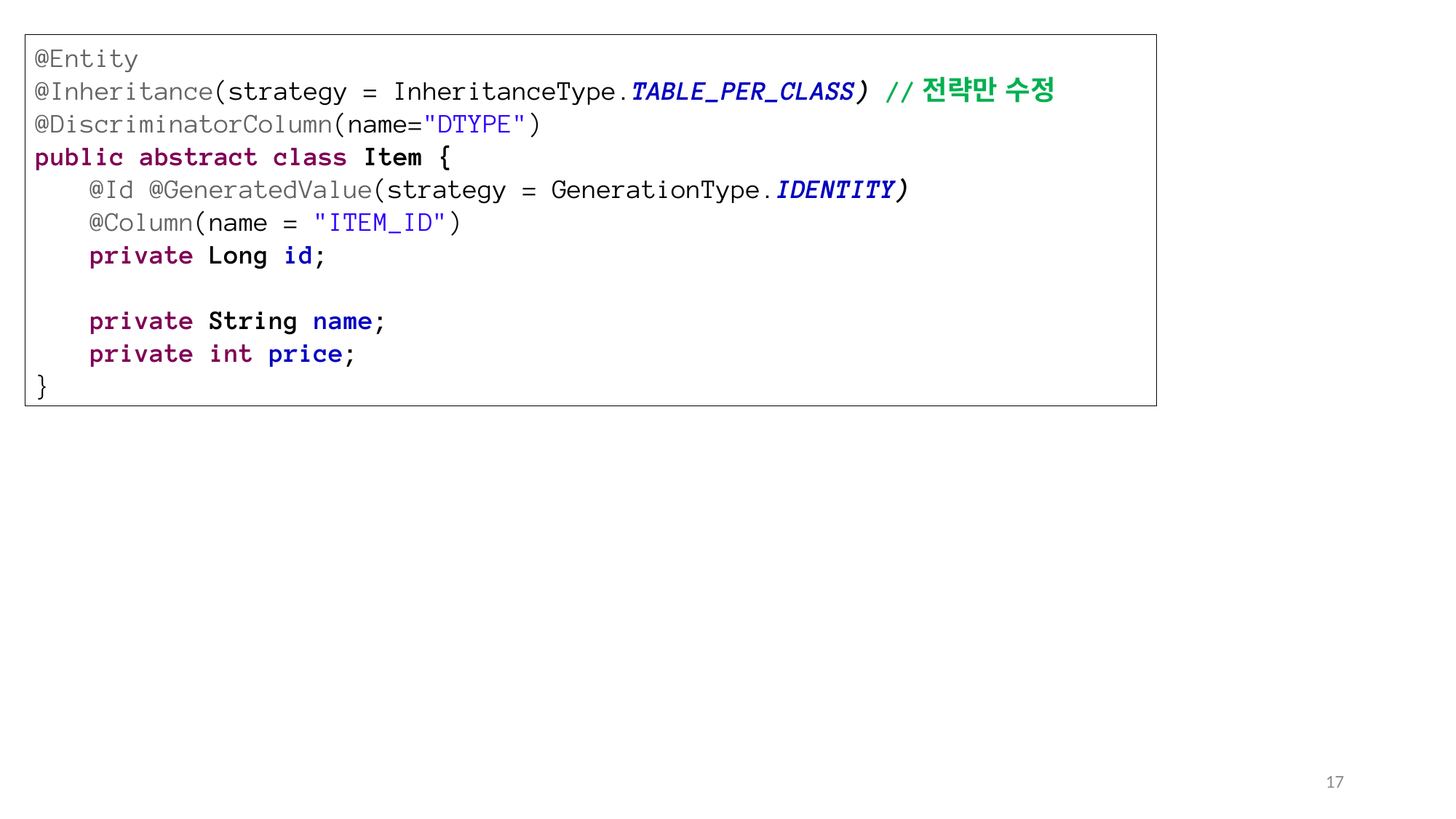

@Entity
@Inheritance(strategy = InheritanceType.TABLE_PER_CLASS) //전략만 수정
@DiscriminatorColumn(name="DTYPE")
public abstract class Item {
@Id @GeneratedValue(strategy = GenerationType.IDENTITY)
@Column(name = "ITEM_ID")
private Long id;

private String name;
private int price;
}
17